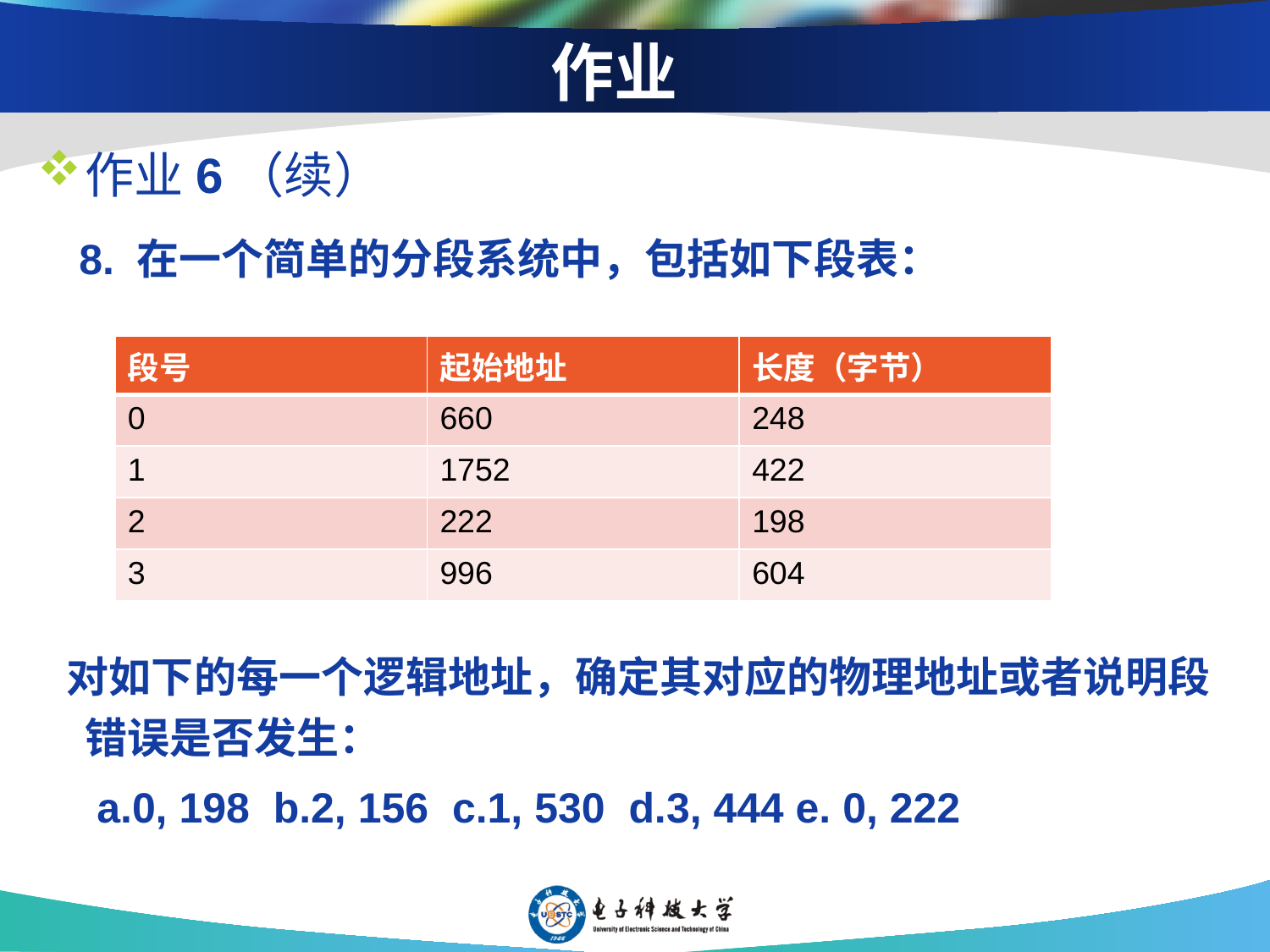

# 作业
作业6（续）
   8. 在一个简单的分段系统中，包括如下段表：

  对如下的每一个逻辑地址，确定其对应的物理地址或者说明段错误是否发生：
     a.0, 198  b.2, 156  c.1, 530  d.3, 444 e. 0, 222
| 段号 | 起始地址 | 长度（字节） |
| --- | --- | --- |
| 0 | 660 | 248 |
| 1 | 1752 | 422 |
| 2 | 222 | 198 |
| 3 | 996 | 604 |